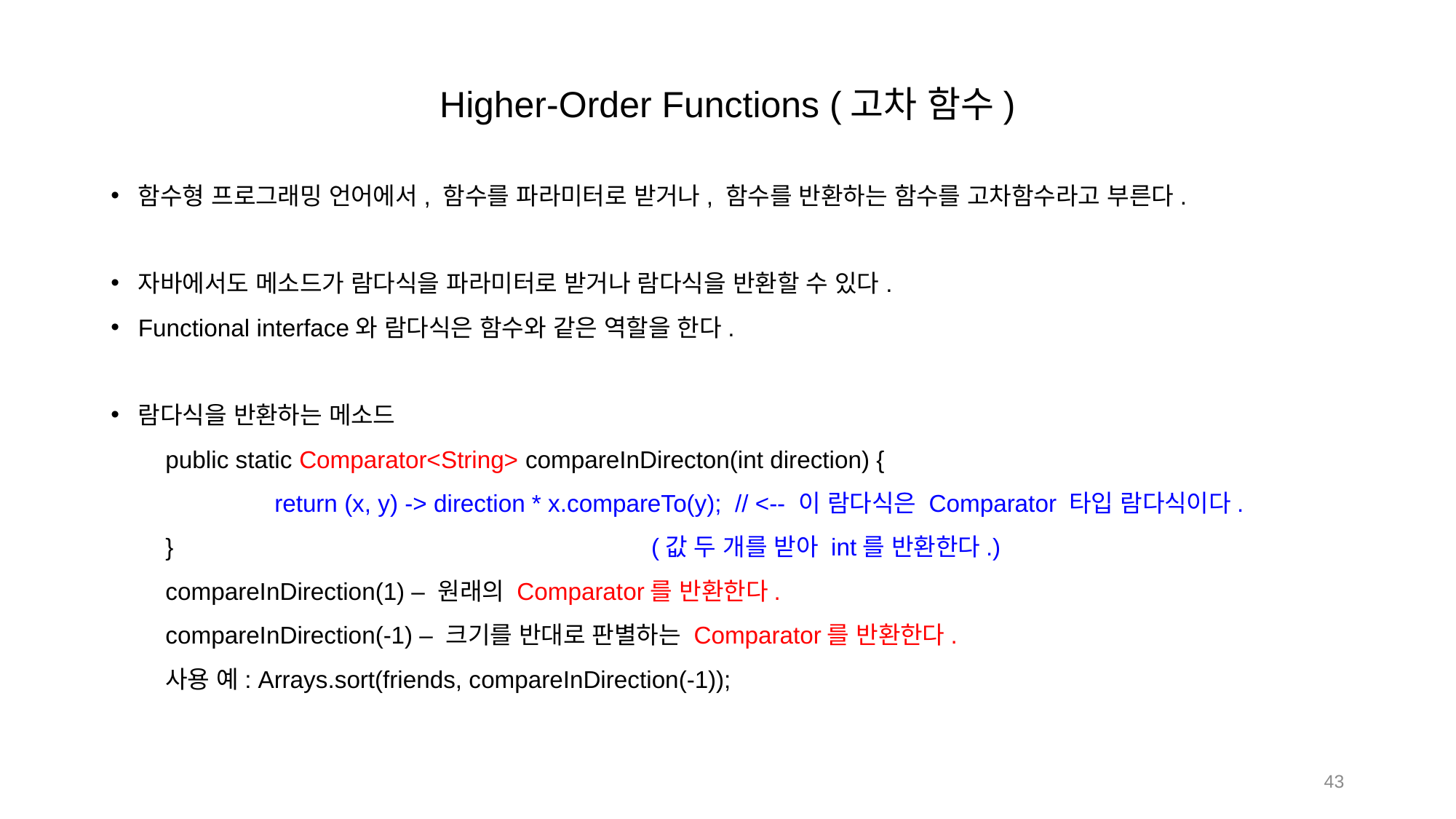

# Higher-Order Functions (고차 함수)
함수형 프로그래밍 언어에서, 함수를 파라미터로 받거나, 함수를 반환하는 함수를 고차함수라고 부른다.

자바에서도 메소드가 람다식을 파라미터로 받거나 람다식을 반환할 수 있다.
Functional interface와 람다식은 함수와 같은 역할을 한다.

람다식을 반환하는 메소드
public static Comparator<String> compareInDirecton(int direction) {
	return (x, y) -> direction * x.compareTo(y);  // <-- 이 람다식은 Comparator 타입 람다식이다.
}                                                                       (값 두 개를 받아 int를 반환한다.)
compareInDirection(1) – 원래의 Comparator를 반환한다.
compareInDirection(-1) – 크기를 반대로 판별하는 Comparator를 반환한다.
사용 예: Arrays.sort(friends, compareInDirection(-1));

43